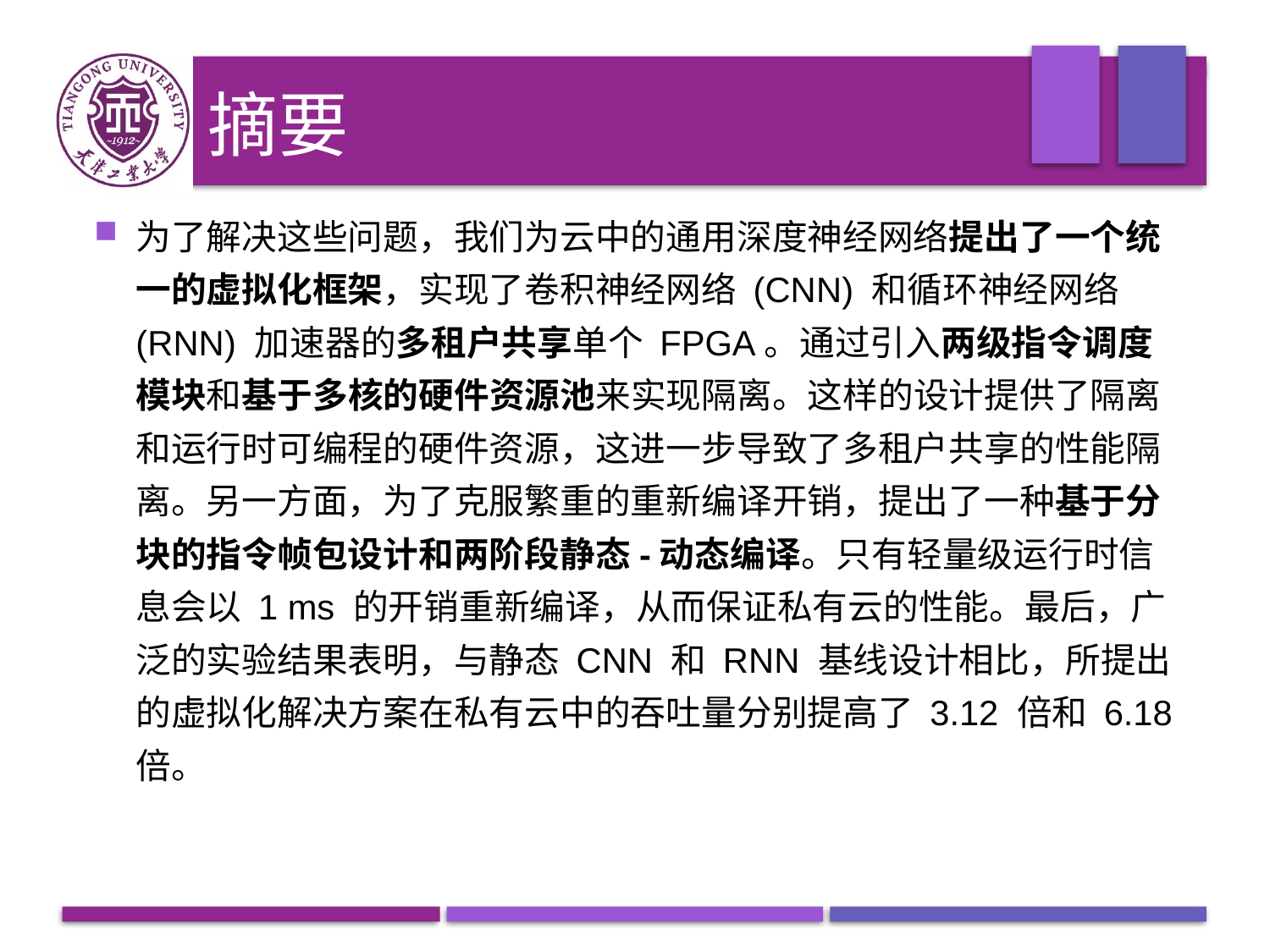

# 摘要
为了解决这些问题，我们为云中的通用深度神经网络提出了一个统一的虚拟化框架，实现了卷积神经网络 (CNN) 和循环神经网络 (RNN) 加速器的多租户共享单个 FPGA。通过引入两级指令调度模块和基于多核的硬件资源池来实现隔离。这样的设计提供了隔离和运行时可编程的硬件资源，这进一步导致了多租户共享的性能隔离。另一方面，为了克服繁重的重新编译开销，提出了一种基于分块的指令帧包设计和两阶段静态-动态编译。只有轻量级运行时信息会以 1 ms 的开销重新编译，从而保证私有云的性能。最后，广泛的实验结果表明，与静态 CNN 和 RNN 基线设计相比，所提出的虚拟化解决方案在私有云中的吞吐量分别提高了 3.12 倍和 6.18 倍。